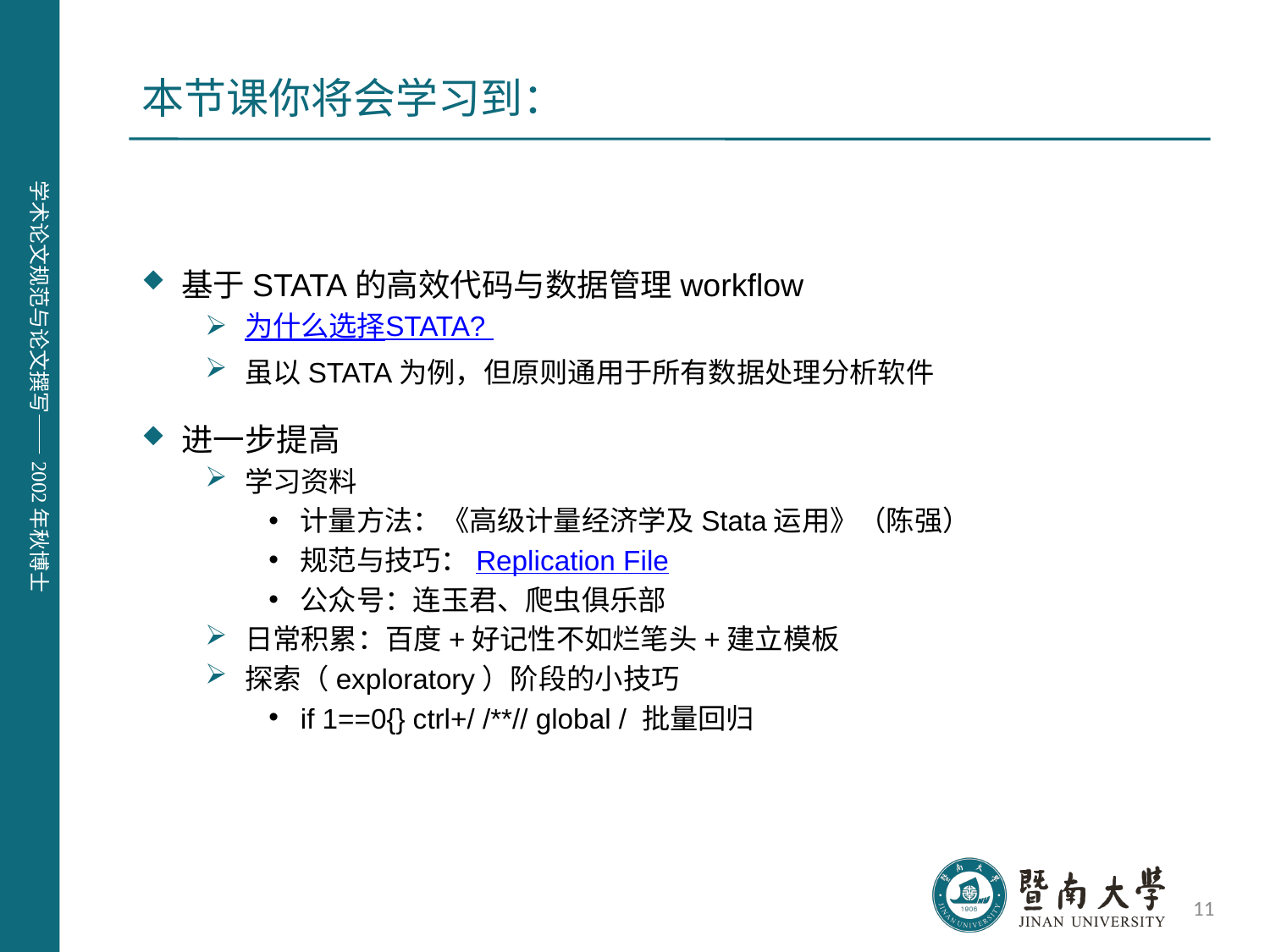

# 本节课你将会学习到：

基于STATA的高效代码与数据管理workflow
为什么选择STATA?
虽以STATA为例，但原则通用于所有数据处理分析软件
进一步提高
学习资料
计量方法：《高级计量经济学及Stata运用》（陈强）
规范与技巧：Replication File
公众号：连玉君、爬虫俱乐部
日常积累：百度+好记性不如烂笔头+建立模板
探索（exploratory）阶段的小技巧
if 1==0{} ctrl+/ /**// global / 批量回归

11